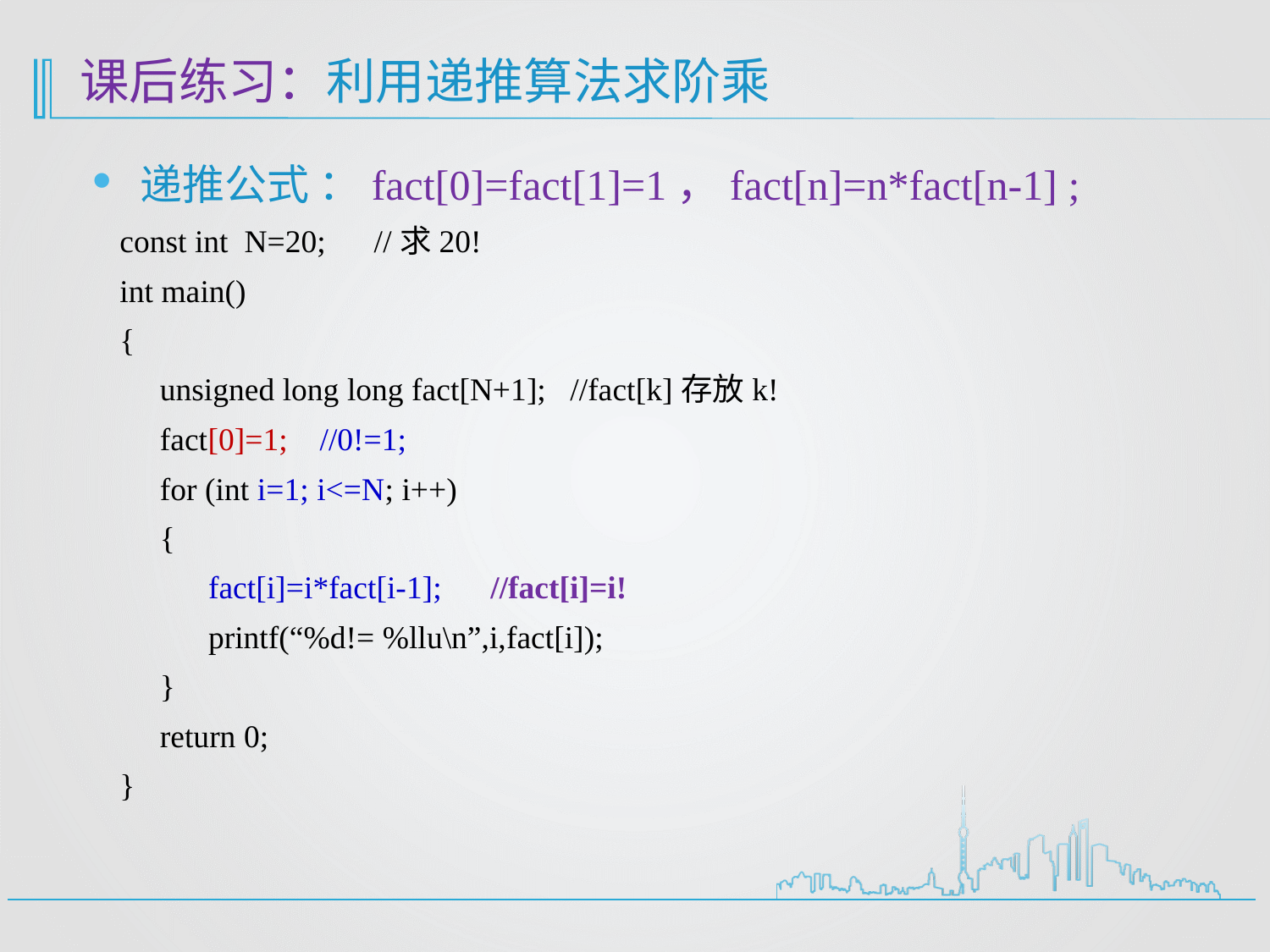

# 课后练习：利用递推算法求阶乘
递推公式 ：fact[0]=fact[1]=1，fact[n]=n*fact[n-1] ;
const int  N=20;      //求20!
int main()
{
     unsigned long long fact[N+1];   //fact[k]存放k!
     fact[0]=1;    //0!=1;
     for (int i=1; i<=N; i++)
     {
           fact[i]=i*fact[i-1];      //fact[i]=i!
           printf(“%d!= %llu\n”,i,fact[i]);
     }
     return 0;
}